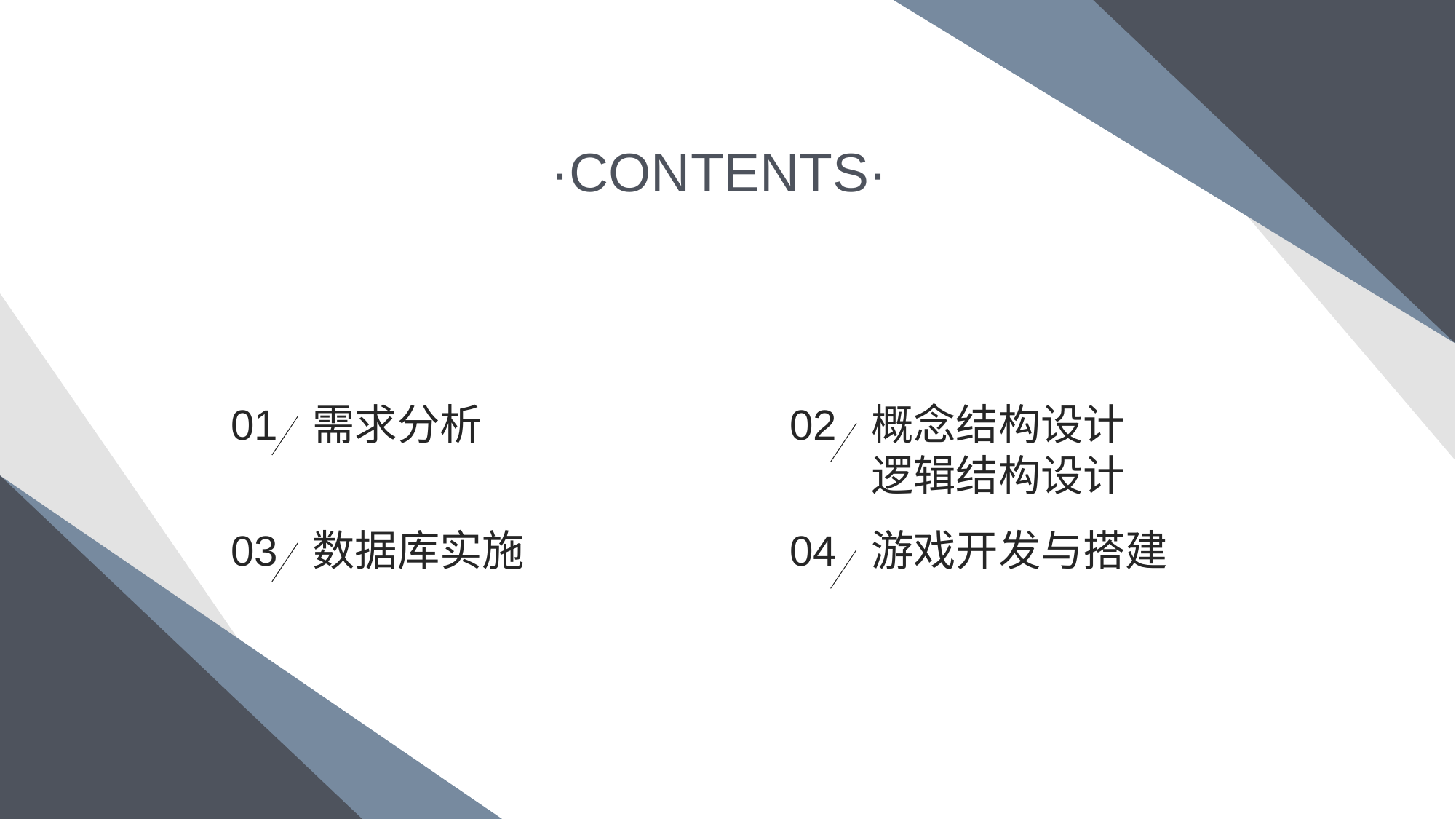

·CONTENTS·

01
需求分析
02
概念结构设计
逻辑结构设计

03
数据库实施
04
游戏开发与搭建